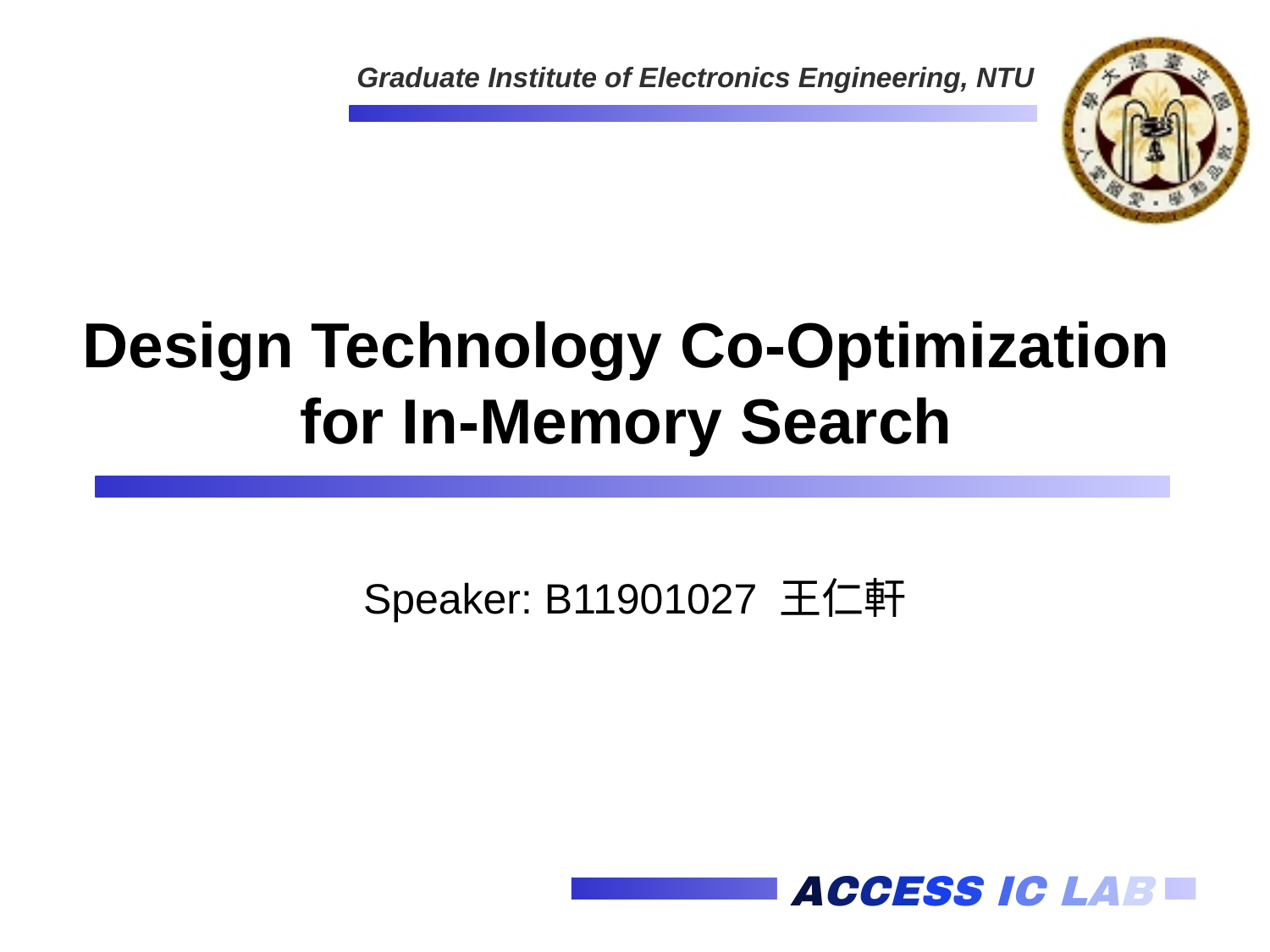

# Design Technology Co-Optimization for In-Memory Search
Speaker: B11901027 王仁軒